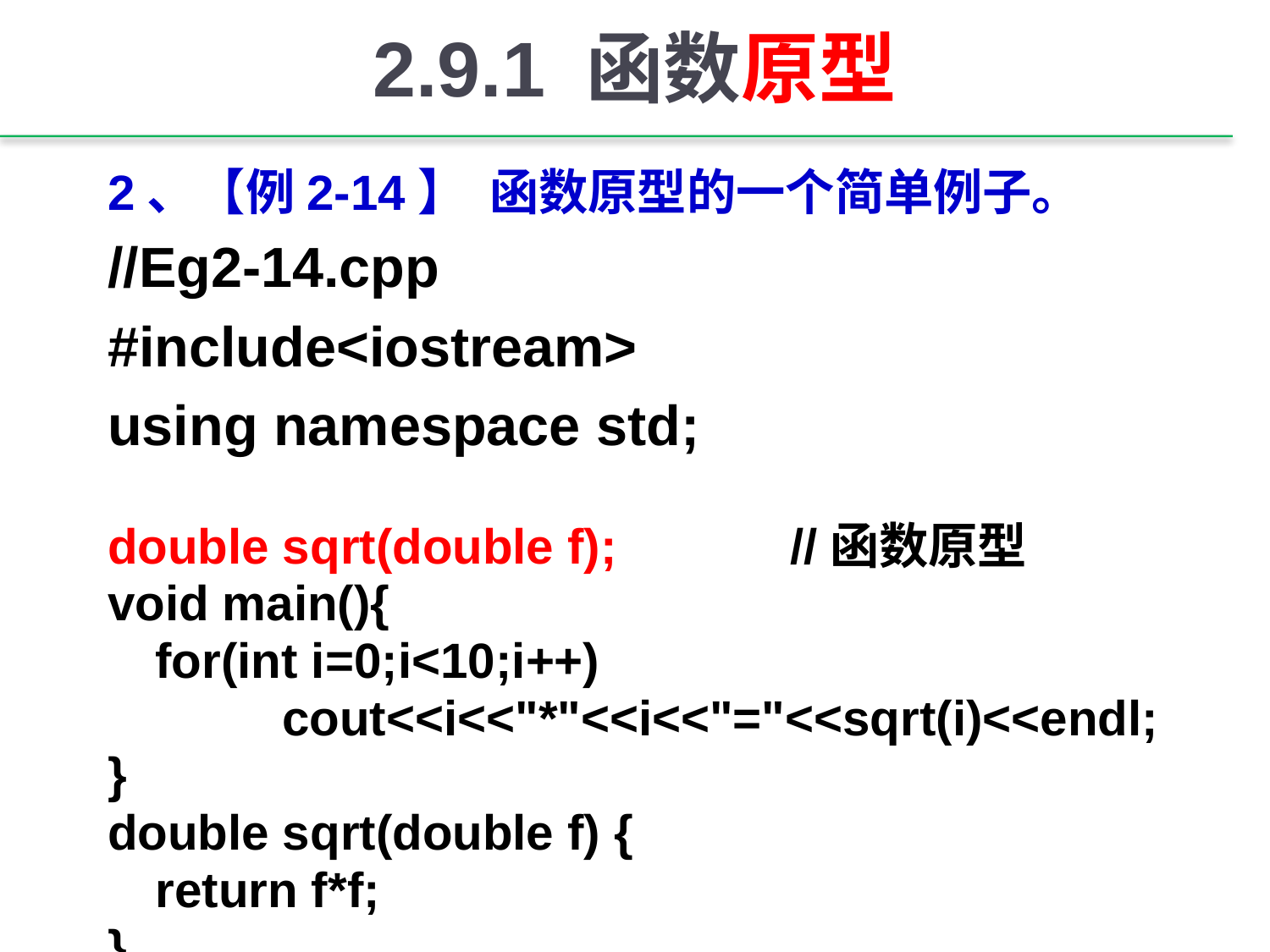

# 2.9.1 函数原型
2、【例2-14】  函数原型的一个简单例子。
//Eg2-14.cpp
#include<iostream>
using namespace std;
double sqrt(double f);		//函数原型
void main(){
	for(int i=0;i<10;i++)
		cout<<i<<"*"<<i<<"="<<sqrt(i)<<endl;
}
double sqrt(double f) {
	return f*f;
}